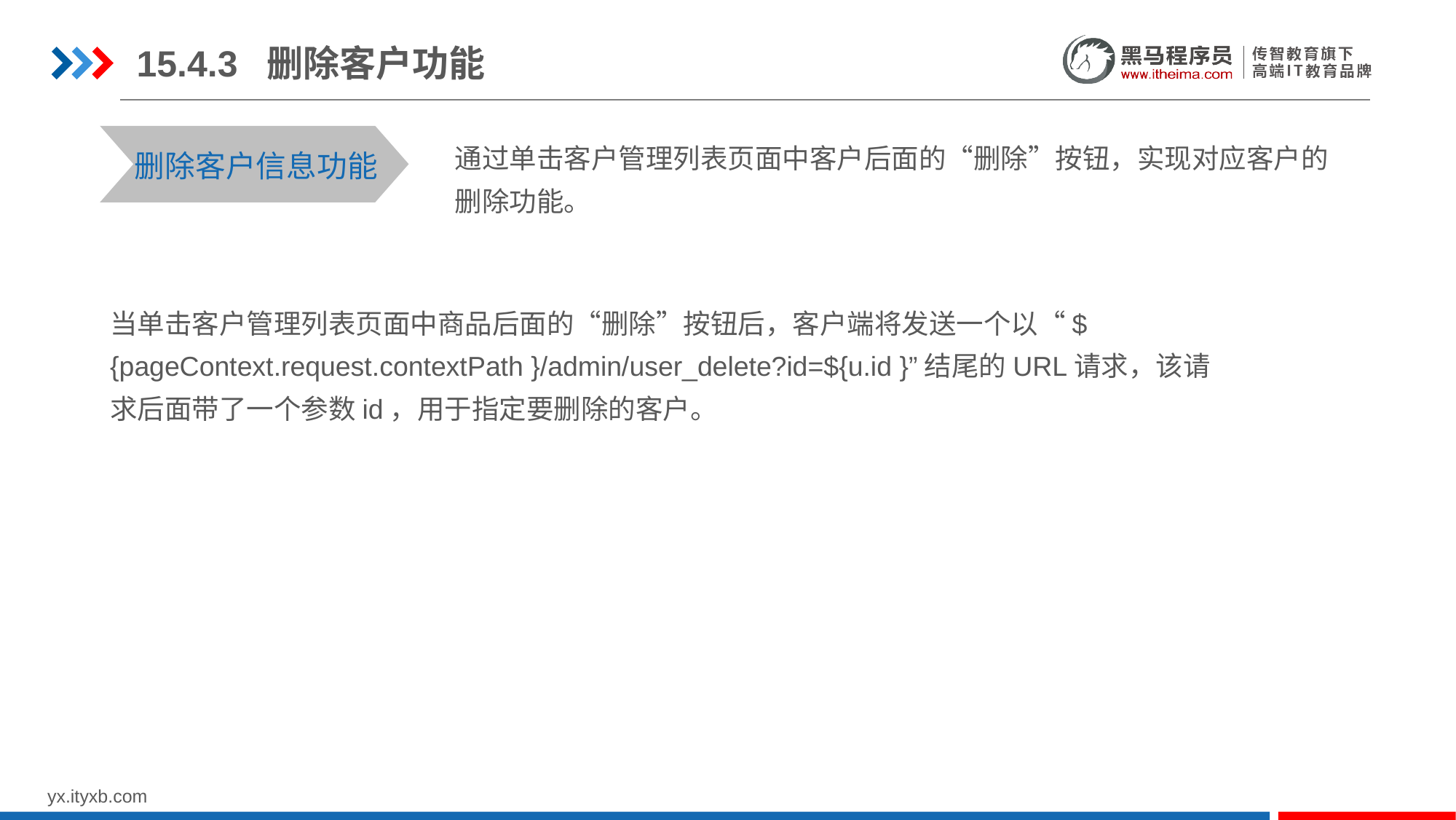

15.4.3  删除客户功能

通过单击客户管理列表页面中客户后面的“删除”按钮，实现对应客户的删除功能。
删除客户信息功能
当单击客户管理列表页面中商品后面的“删除”按钮后，客户端将发送一个以“${pageContext.request.contextPath }/admin/user_delete?id=${u.id }”结尾的URL请求，该请求后面带了一个参数id，用于指定要删除的客户。